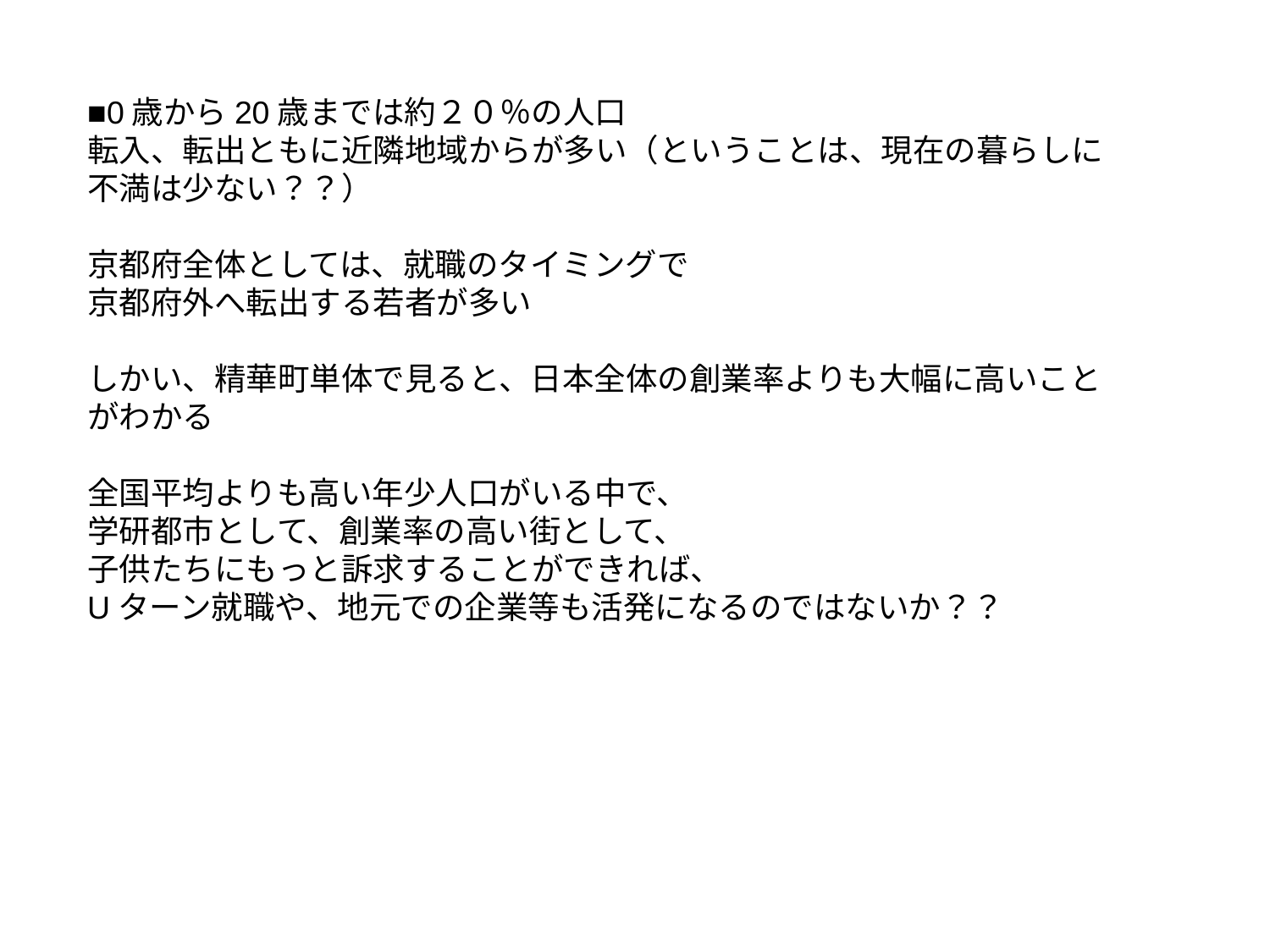

■0歳から20歳までは約２０％の人口
転入、転出ともに近隣地域からが多い（ということは、現在の暮らしに不満は少ない？？）

京都府全体としては、就職のタイミングで
京都府外へ転出する若者が多い

しかい、精華町単体で見ると、日本全体の創業率よりも大幅に高いことがわかる

全国平均よりも高い年少人口がいる中で、
学研都市として、創業率の高い街として、
子供たちにもっと訴求することができれば、
Uターン就職や、地元での企業等も活発になるのではないか？？